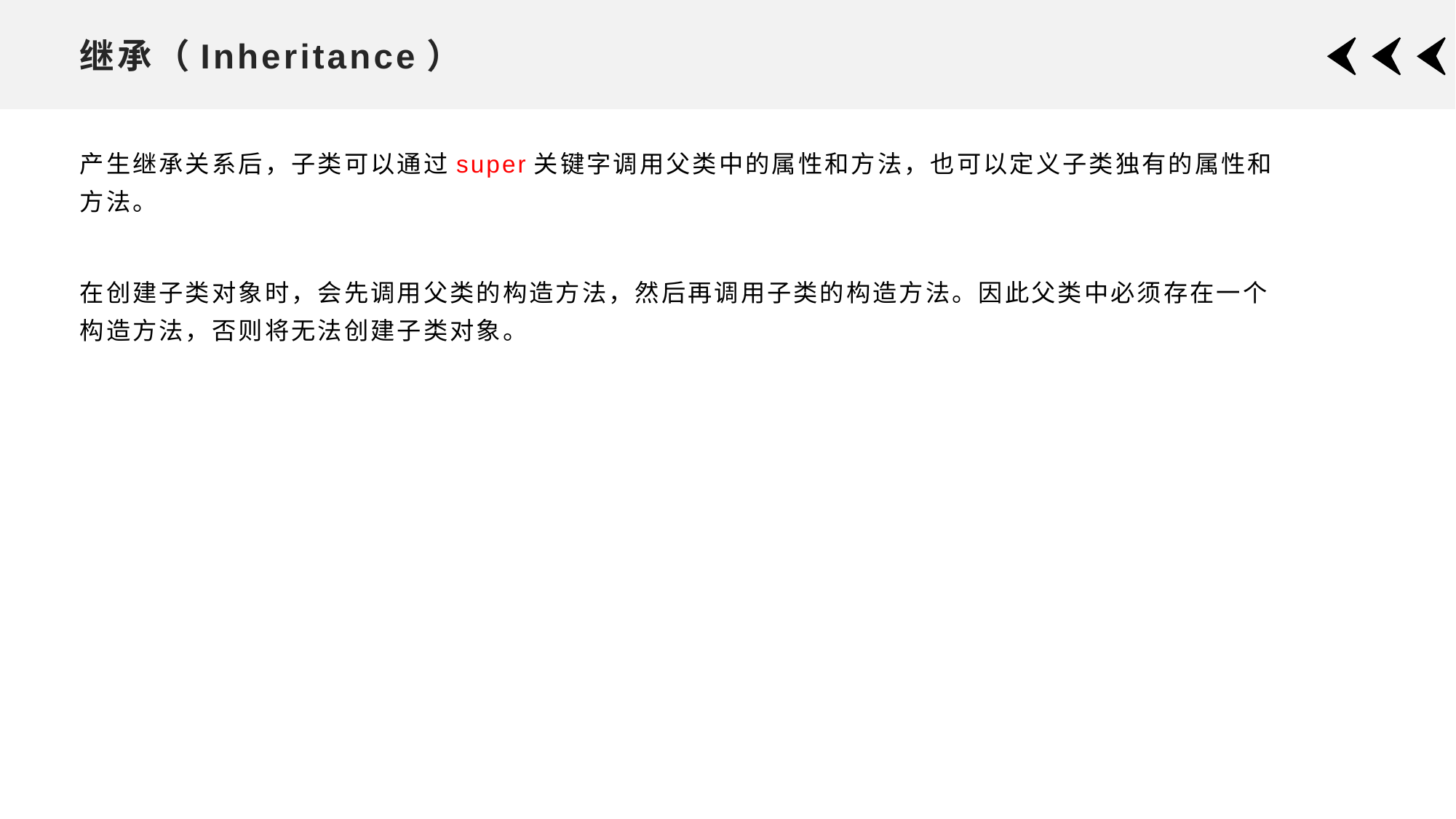

# 继承（Inheritance）
产生继承关系后，子类可以通过super关键字调用父类中的属性和方法，也可以定义子类独有的属性和方法。
在创建子类对象时，会先调用父类的构造方法，然后再调用子类的构造方法。因此父类中必须存在一个构造方法，否则将无法创建子类对象。